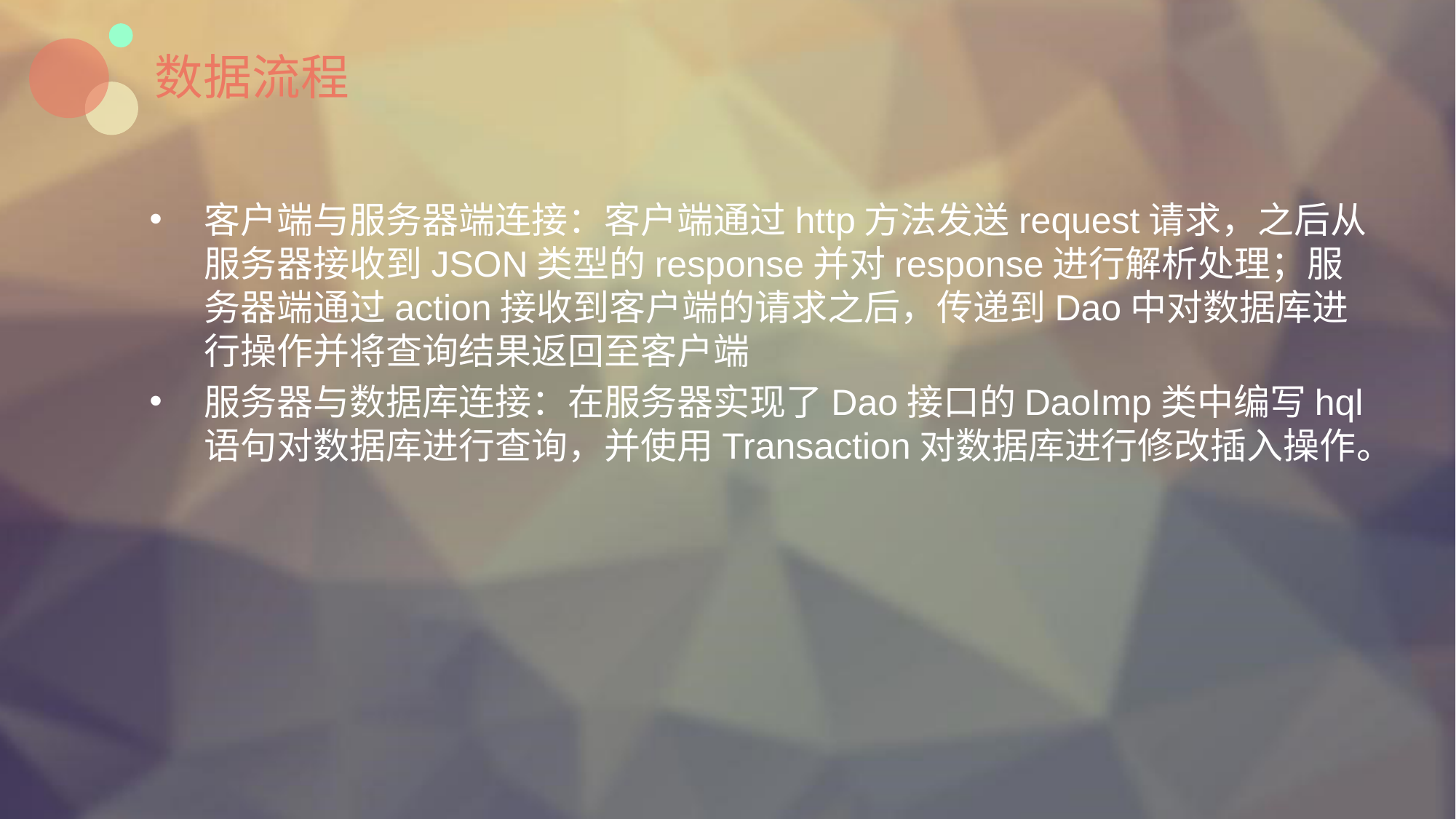

# 数据流程
客户端与服务器端连接：客户端通过http方法发送request请求，之后从服务器接收到JSON类型的response并对response进行解析处理；服务器端通过action接收到客户端的请求之后，传递到Dao中对数据库进行操作并将查询结果返回至客户端
服务器与数据库连接：在服务器实现了Dao接口的DaoImp类中编写hql语句对数据库进行查询，并使用Transaction对数据库进行修改插入操作。